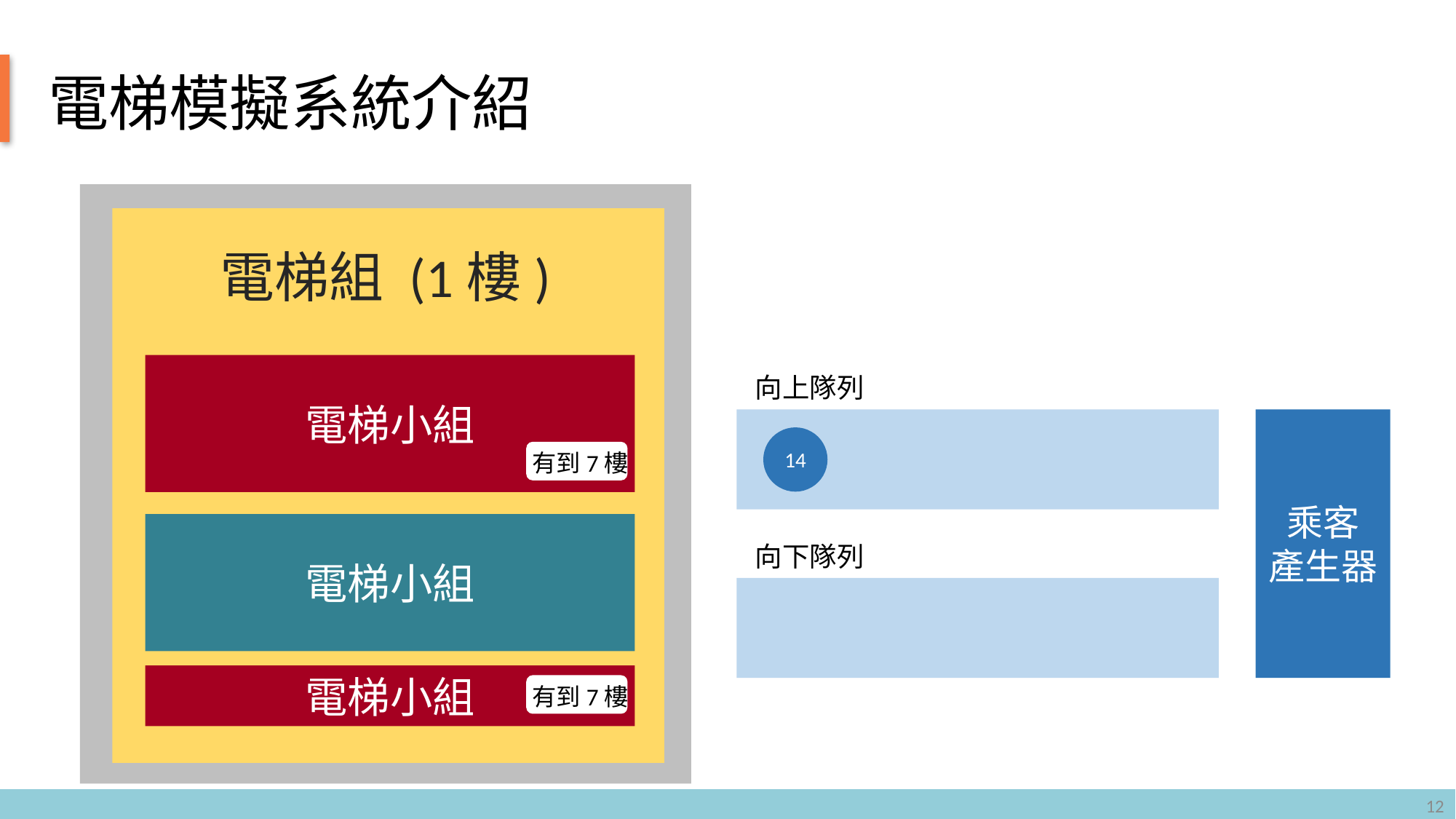

電梯模擬系統介紹

電梯組 (1樓)
電梯小組
電梯小組
電梯小組
向上隊列

乘客
產生器
14

有到7樓
向下隊列

有到7樓
12